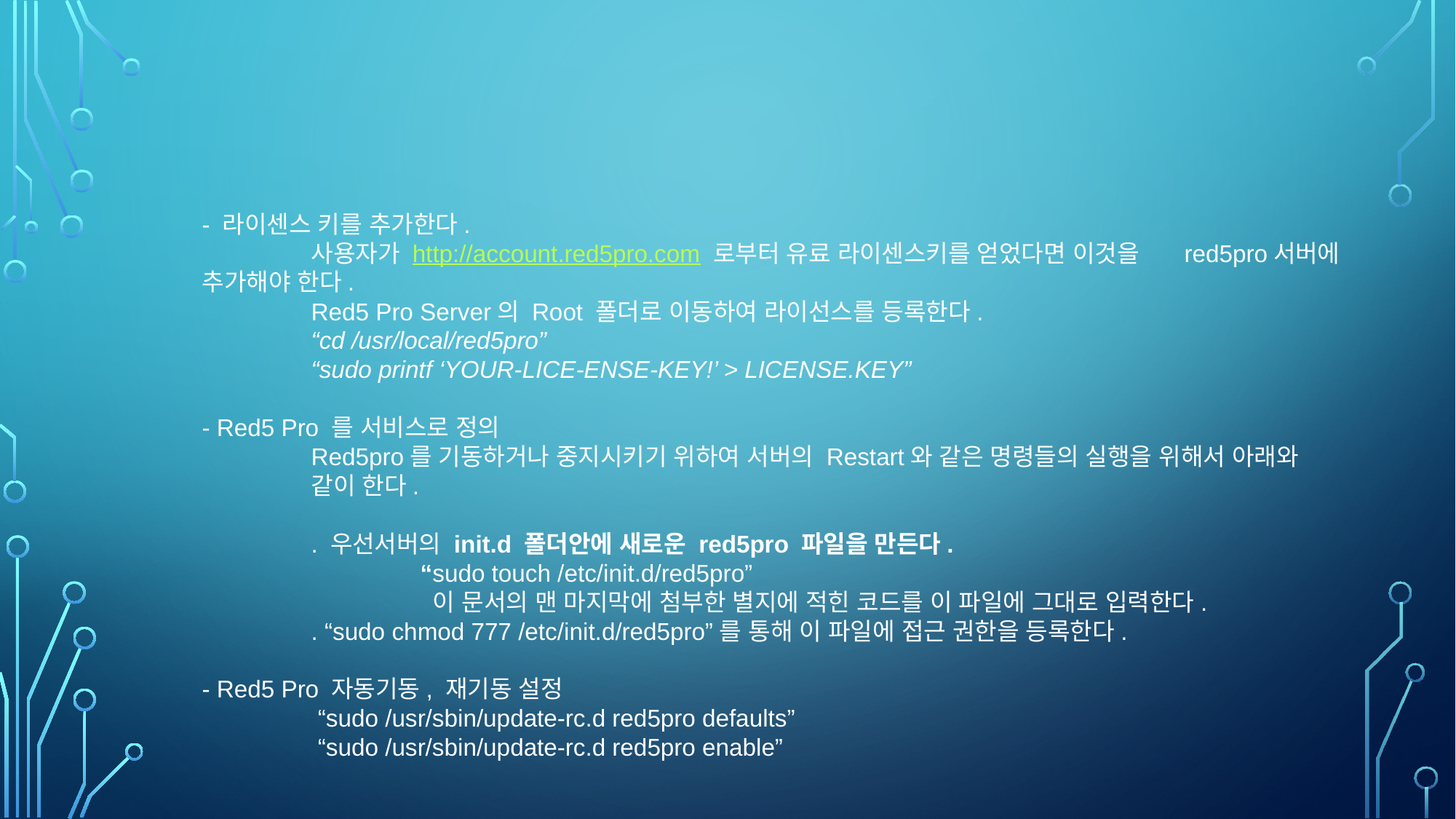

- 라이센스 키를 추가한다.
	사용자가 http://account.red5pro.com 로부터 유료 라이센스키를 얻었다면 이것을 	red5pro서버에 추가해야 한다.
	Red5 Pro Server의 Root 폴더로 이동하여 라이선스를 등록한다.
	“cd /usr/local/red5pro”
	“sudo printf ‘YOUR-LICE-ENSE-KEY!’ > LICENSE.KEY”

- Red5 Pro 를 서비스로 정의
	Red5pro를 기동하거나 중지시키기 위하여 서버의 Restart와 같은 명령들의 실행을 위해서 아래와 	같이 한다.

	. 우선서버의 init.d 폴더안에 새로운 red5pro 파일을 만든다.
		“sudo touch /etc/init.d/red5pro”
		 이 문서의 맨 마지막에 첨부한 별지에 적힌 코드를 이 파일에 그대로 입력한다.
	. “sudo chmod 777 /etc/init.d/red5pro”를 통해 이 파일에 접근 권한을 등록한다.

- Red5 Pro 자동기동, 재기동 설정
	 “sudo /usr/sbin/update-rc.d red5pro defaults”
	 “sudo /usr/sbin/update-rc.d red5pro enable”